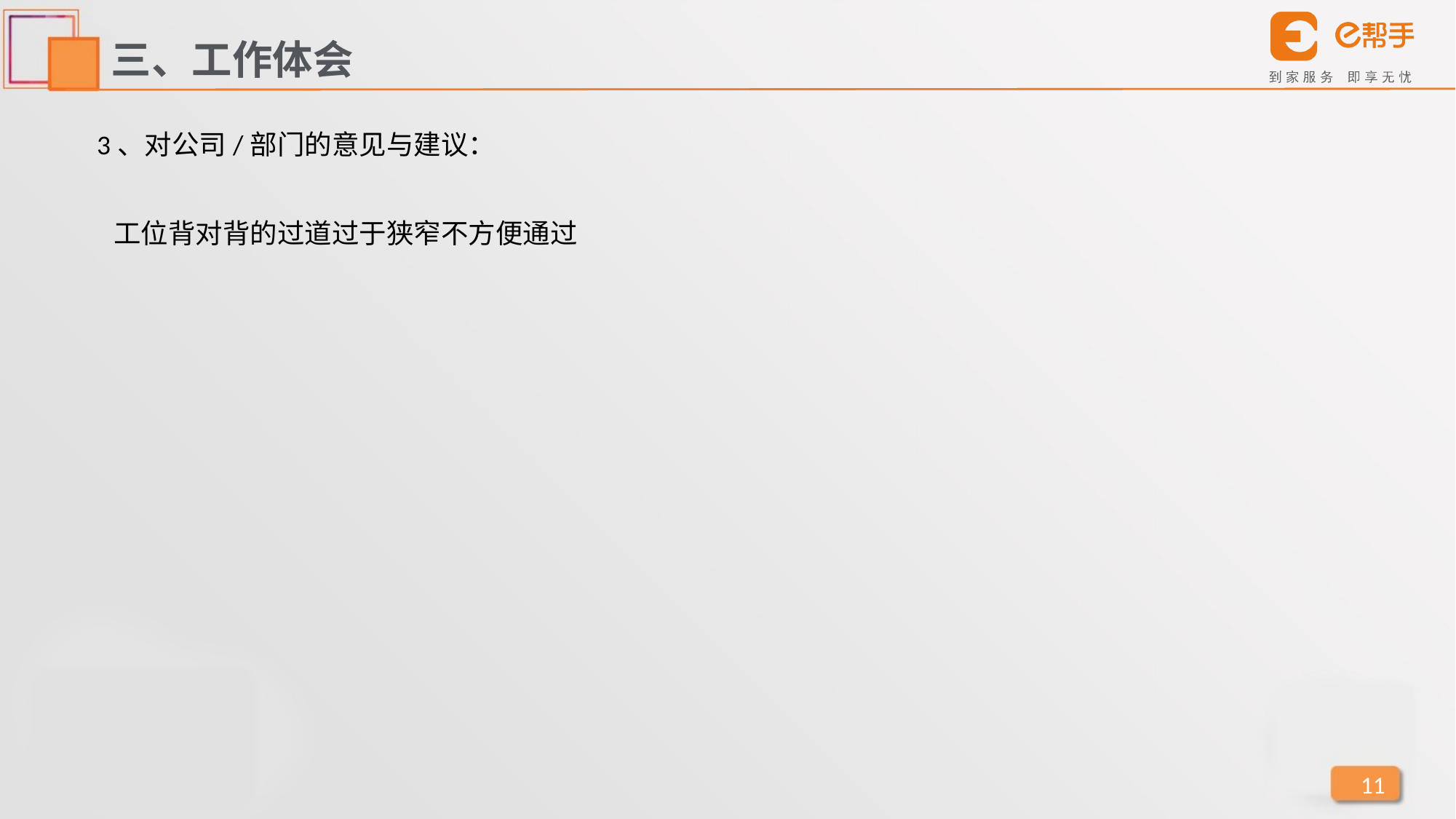

三、工作体会
3、对公司/部门的意见与建议：
工位背对背的过道过于狭窄不方便通过
11